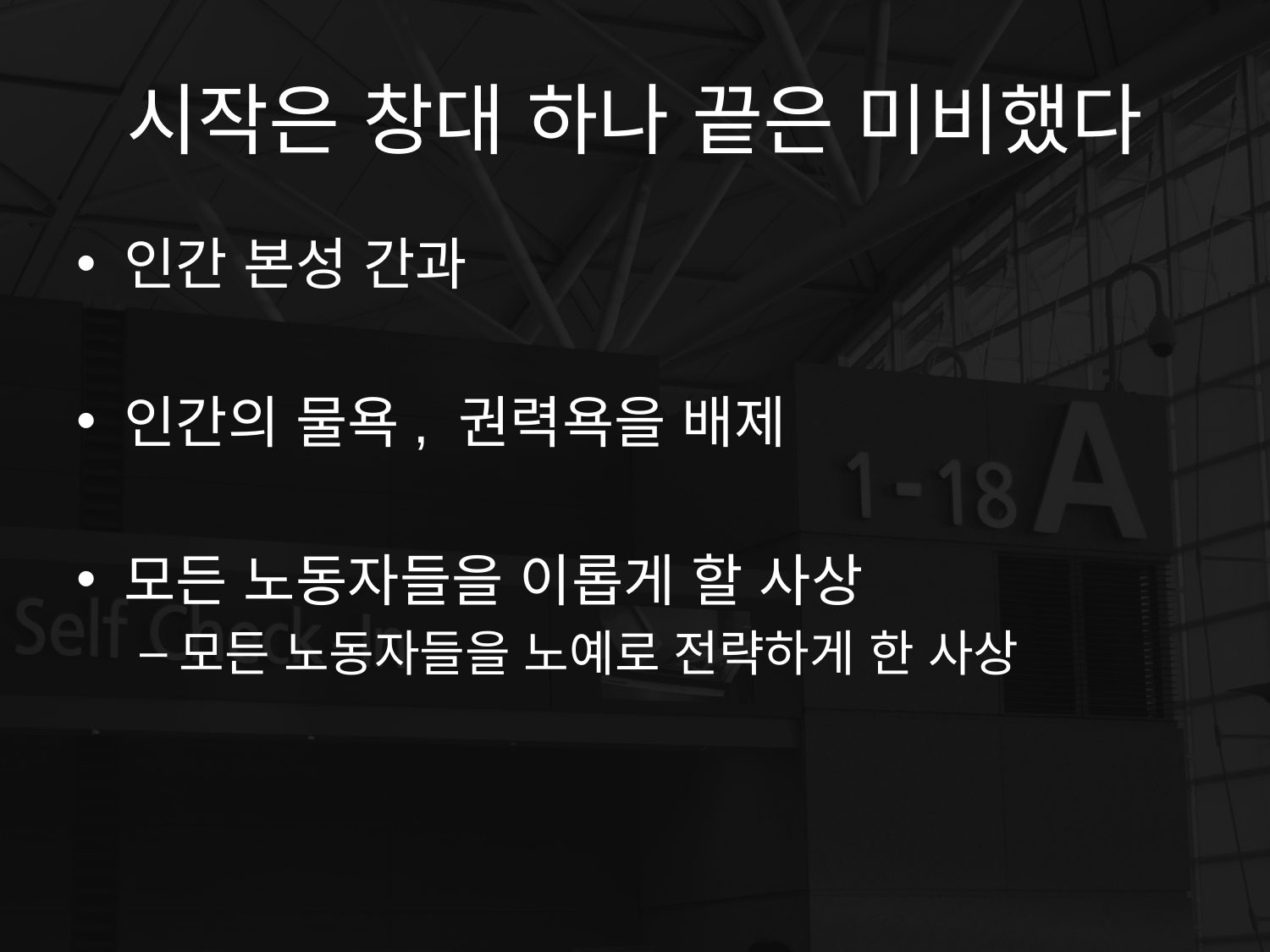

# 시작은 창대 하나 끝은 미비했다
인간 본성 간과

인간의 물욕, 권력욕을 배제

모든 노동자들을 이롭게 할 사상
모든 노동자들을 노예로 전략하게 한 사상